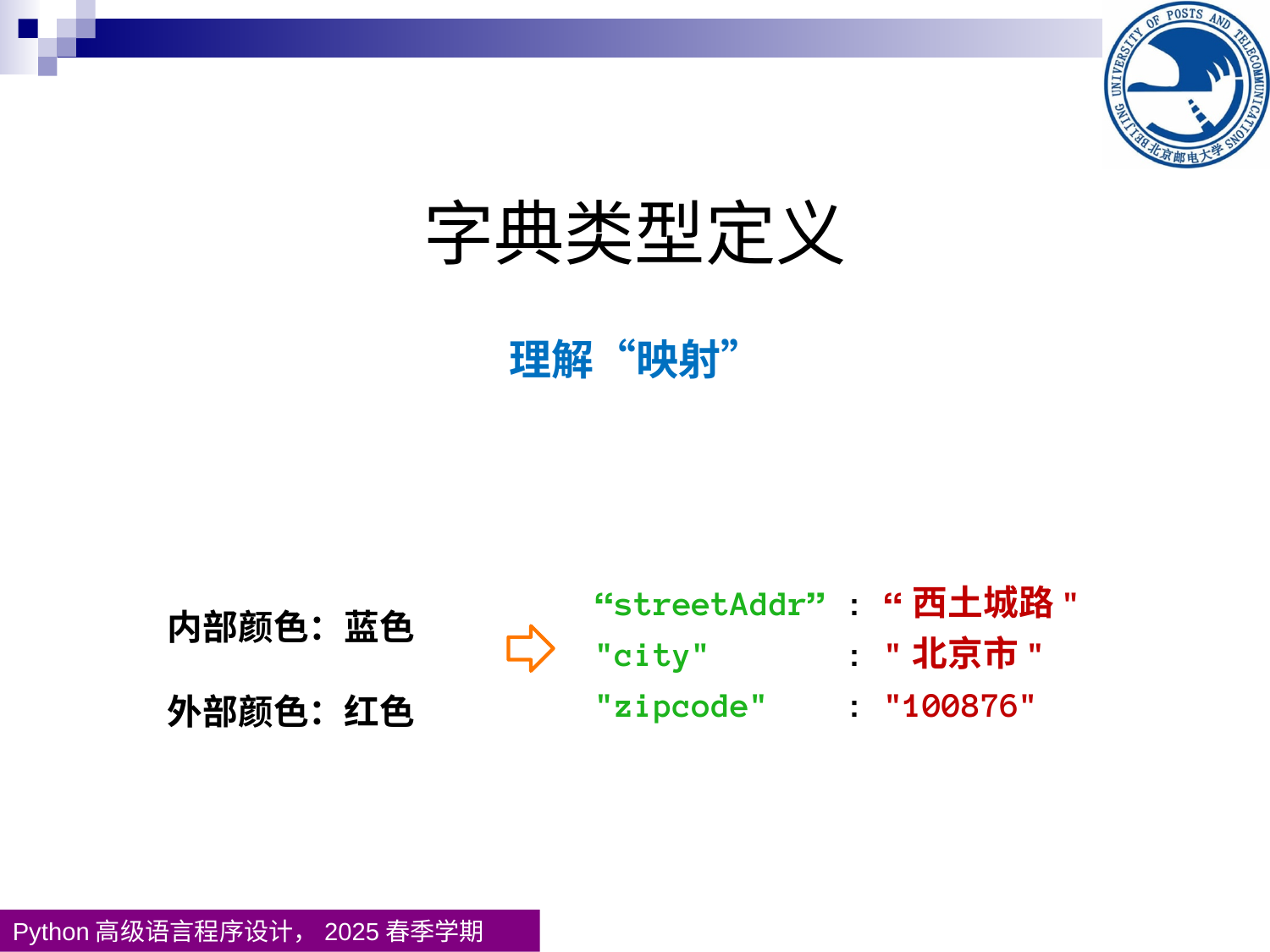

字典类型定义
理解“映射”
“streetAddr” : “西土城路"
"city"       : "北京市"
"zipcode"    : "100876"
内部颜色：蓝色
外部颜色：红色